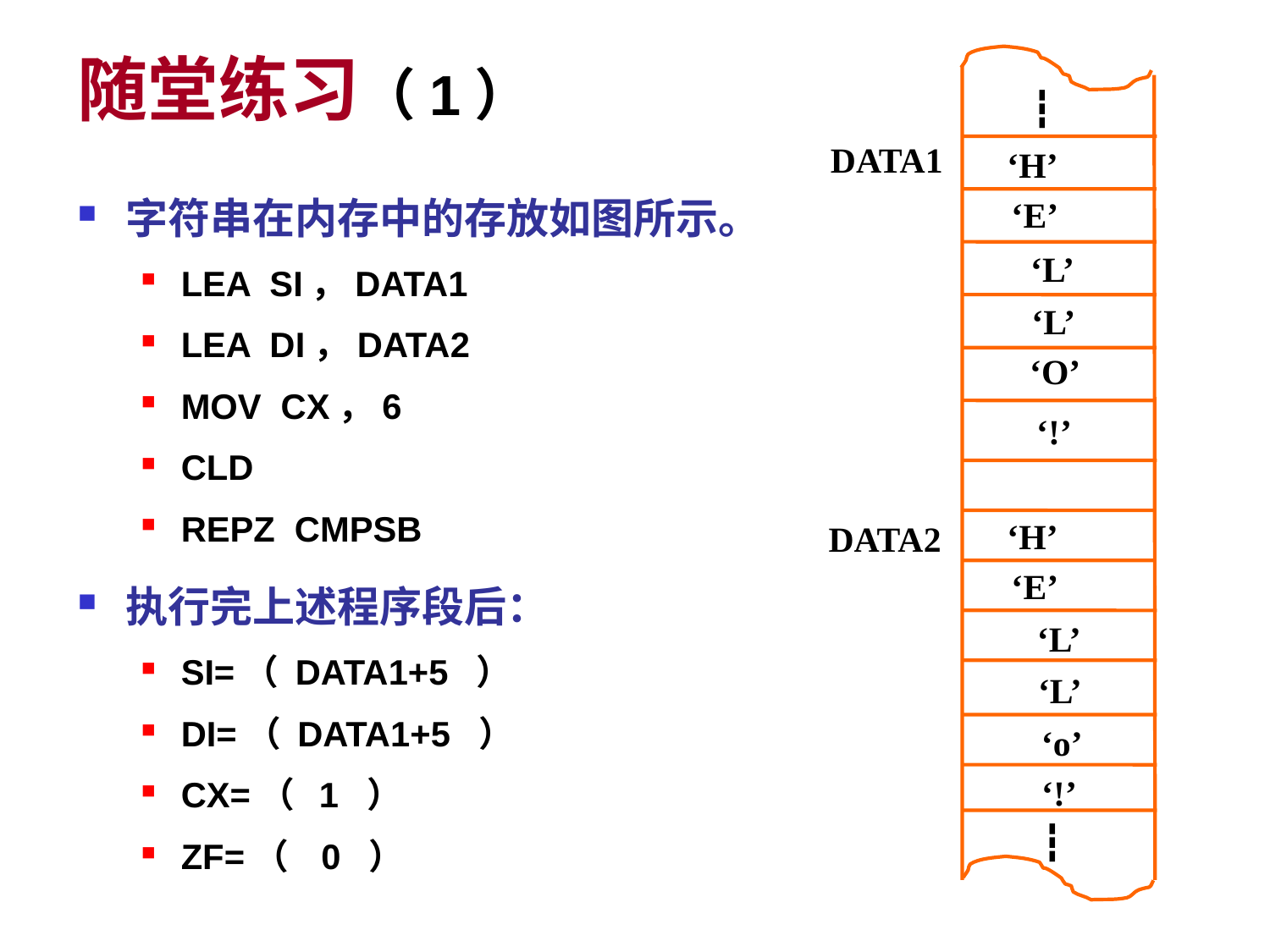

# 随堂练习（1）

┇
DATA1

‘H’
字符串在内存中的存放如图所示。
LEA  SI，DATA1
LEA  DI，DATA2
MOV  CX，6
CLD
REPZ  CMPSB
执行完上述程序段后：
SI=（ DATA1+5  ）
DI=（ DATA1+5  ）
CX=（  1  ）
ZF=（   0  ）
‘E’

‘L’

‘L’

‘O’

‘!’

‘H’
DATA2

‘E’

‘L’

‘L’

‘o’

‘!’

┇

164